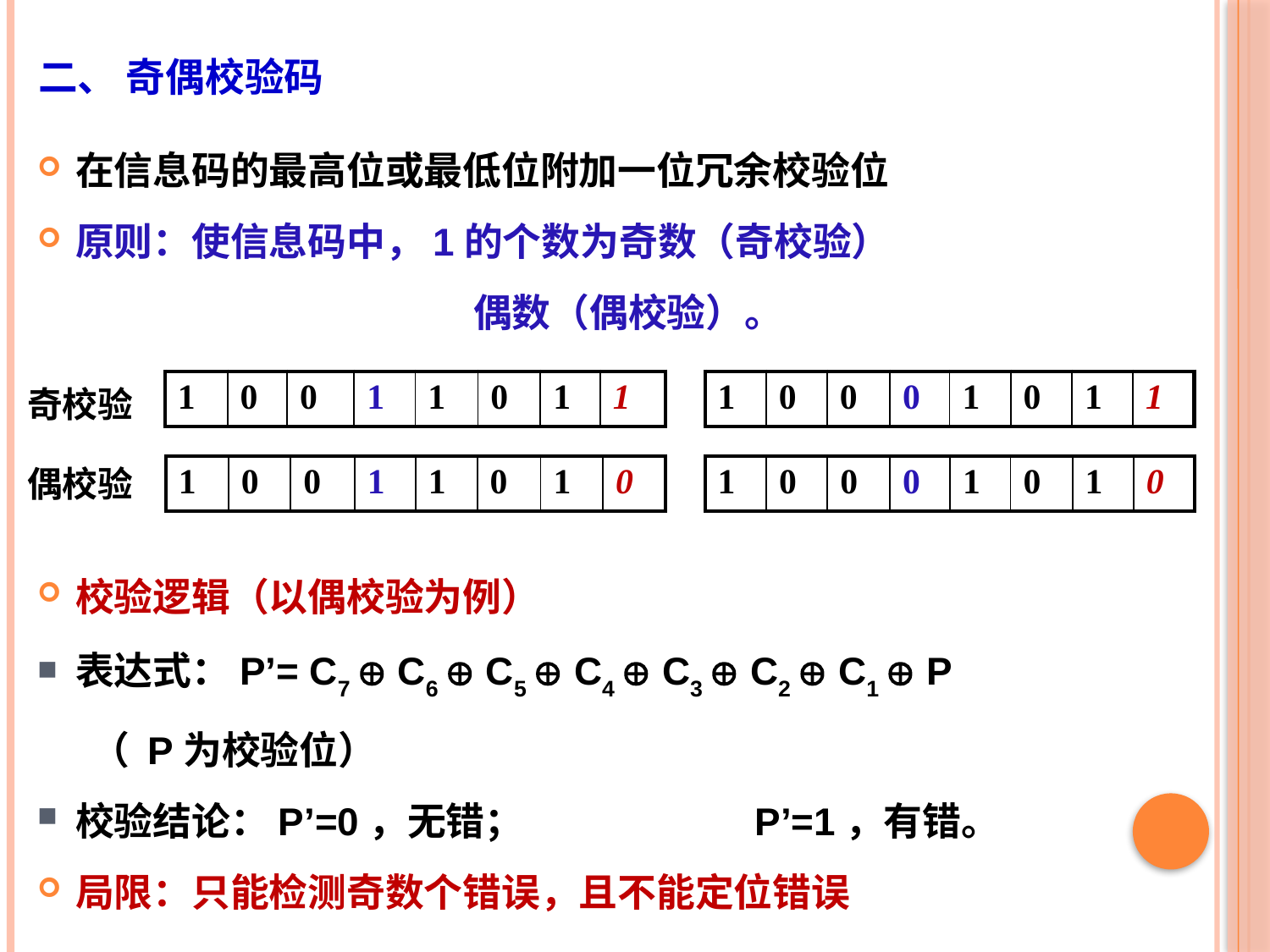

# 二、 奇偶校验码
在信息码的最高位或最低位附加一位冗余校验位
原则：使信息码中，1的个数为奇数（奇校验）
                                                偶数（偶校验）。

校验逻辑（以偶校验为例）
表达式：P’= C7 ⊕ C6 ⊕ C5 ⊕ C4 ⊕ C3 ⊕ C2 ⊕ C1 ⊕ P
     （ P为校验位）
校验结论：P’=0，无错；                         P’=1，有错。
局限：只能检测奇数个错误，且不能定位错误
| 1 | 0 | 0 | 1 | 1 | 0 | 1 | 1 |
| --- | --- | --- | --- | --- | --- | --- | --- |
| 1 | 0 | 0 | 0 | 1 | 0 | 1 | 1 |
| --- | --- | --- | --- | --- | --- | --- | --- |
奇校验
偶校验
| 1 | 0 | 0 | 1 | 1 | 0 | 1 | 0 |
| --- | --- | --- | --- | --- | --- | --- | --- |
| 1 | 0 | 0 | 0 | 1 | 0 | 1 | 0 |
| --- | --- | --- | --- | --- | --- | --- | --- |